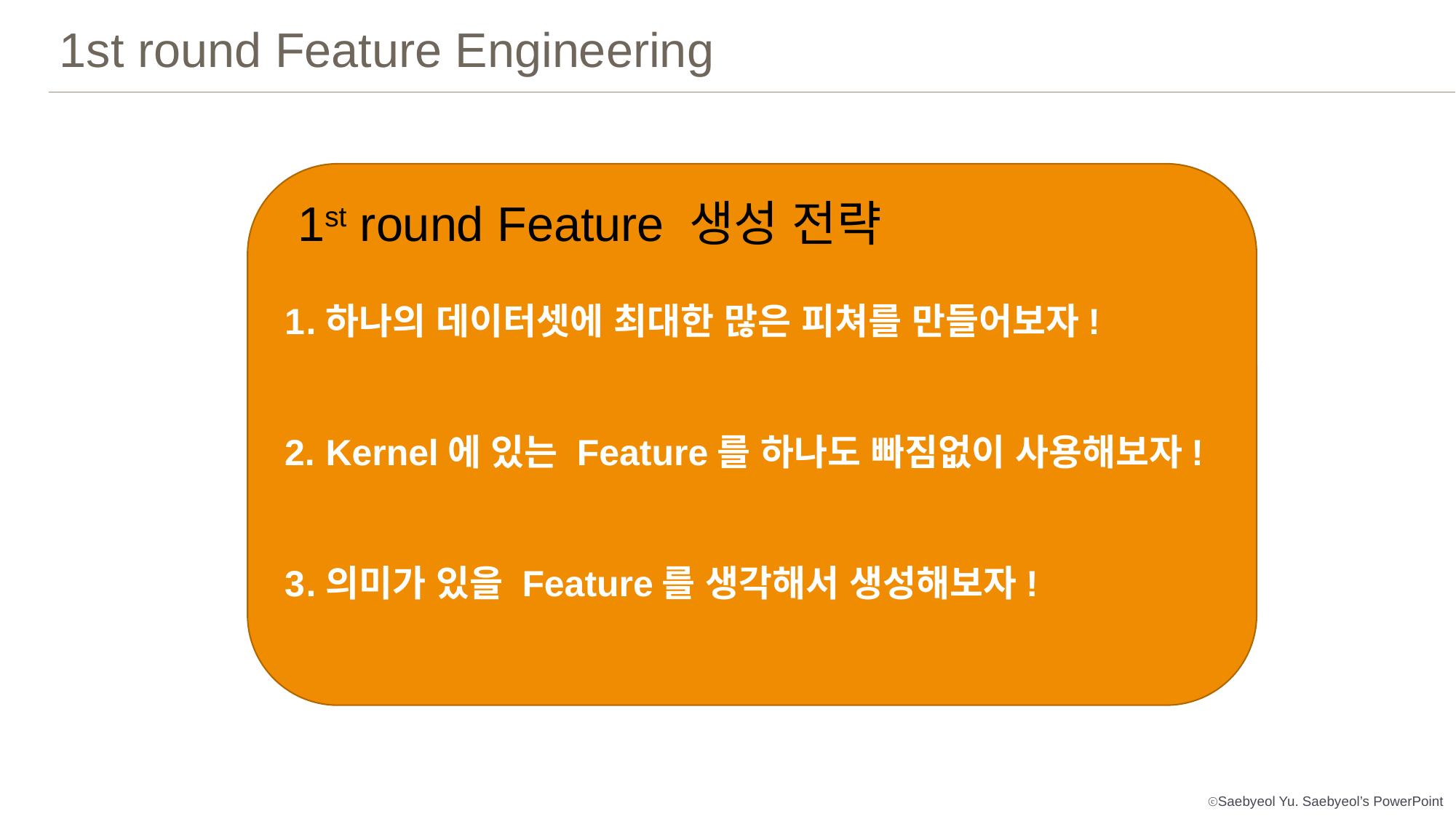

1st round Feature Engineering

하나의 데이터셋에 최대한 많은 피쳐를 만들어보자!

Kernel에 있는 Feature를 하나도 빠짐없이 사용해보자!

의미가 있을 Feature를 생각해서 생성해보자!

1st round Feature 생성 전략